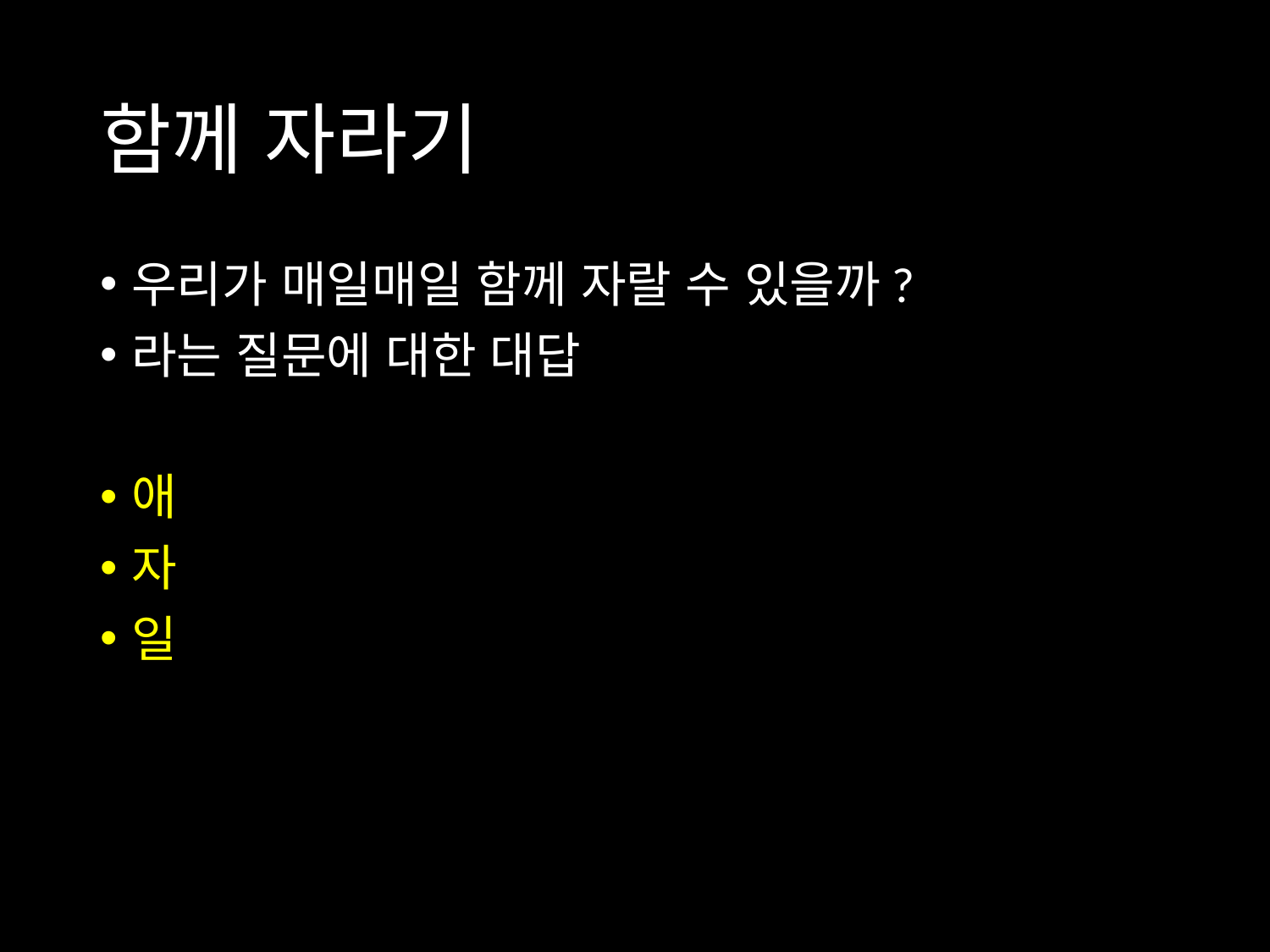

# 함께 자라기
우리가 매일매일 함께 자랄 수 있을까?
라는 질문에 대한 대답

애
자
일